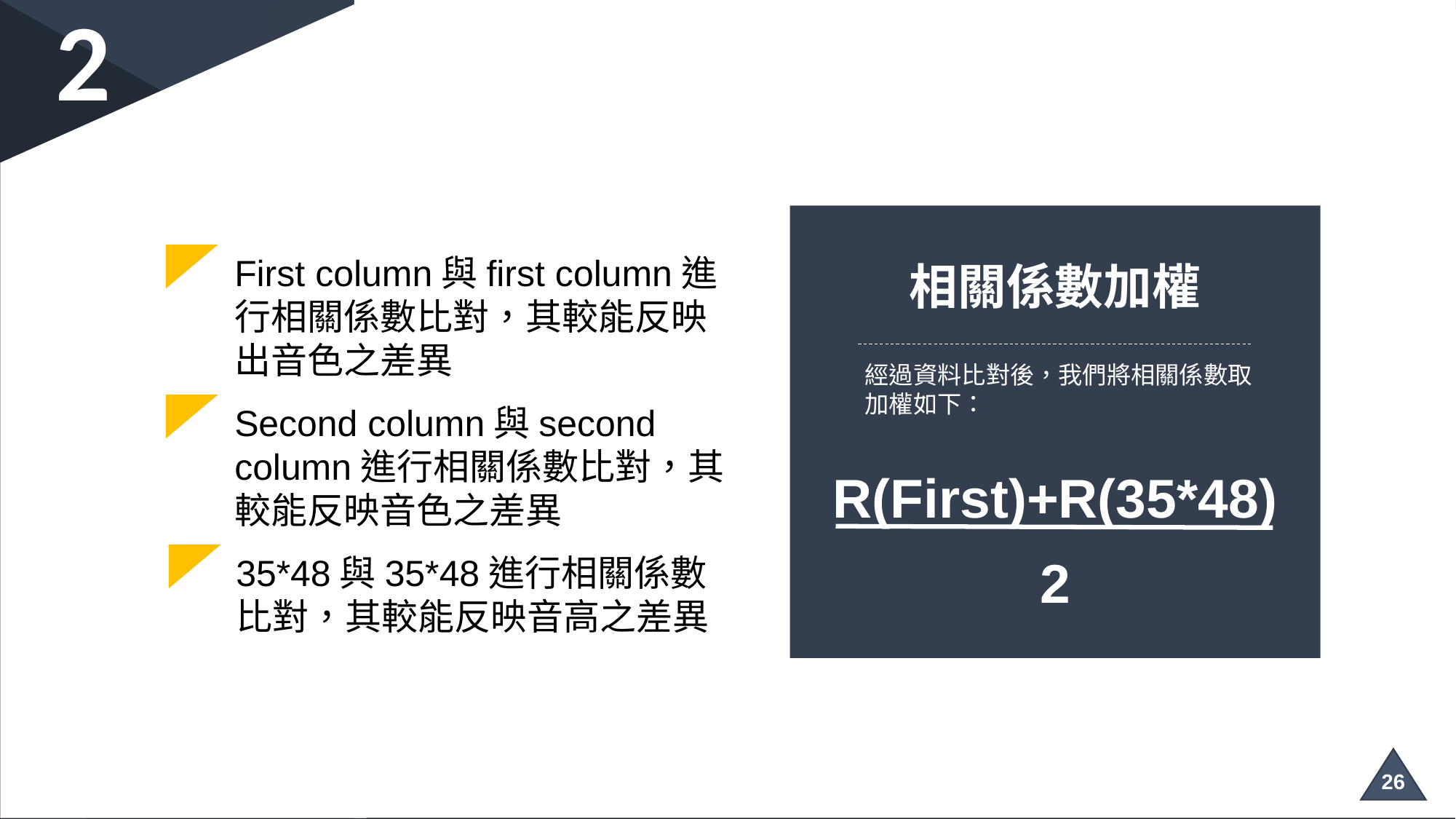

2

First column與first column進行相關係數比對，其較能反映出音色之差異
相關係數加權
經過資料比對後，我們將相關係數取加權如下：

Second column與second column進行相關係數比對，其較能反映音色之差異

R(First)+R(35*48)
2

35*48與35*48進行相關係數比對，其較能反映音高之差異

26